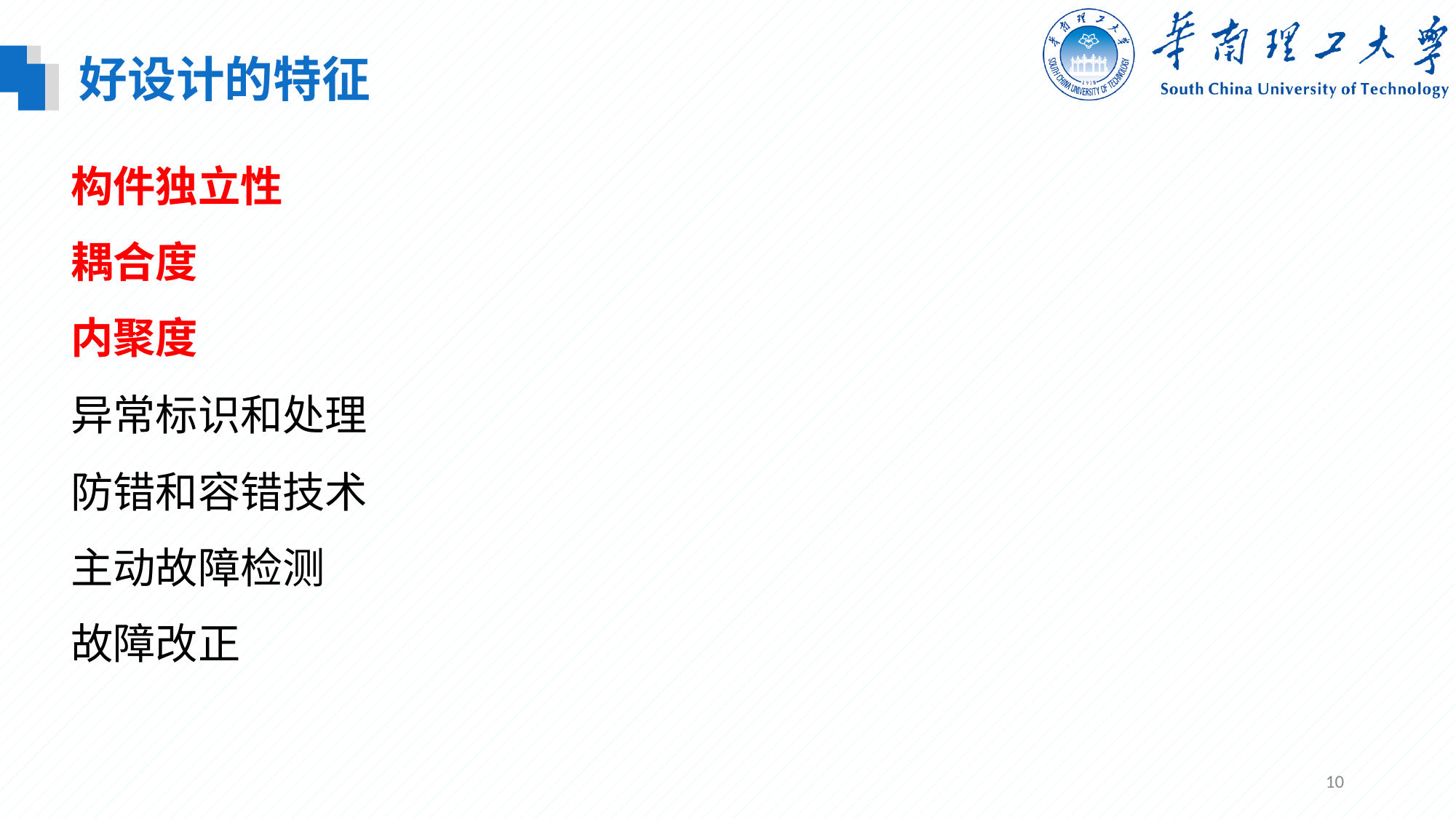

好设计的特征
构件独立性
耦合度
内聚度
异常标识和处理
防错和容错技术
主动故障检测
故障改正
10